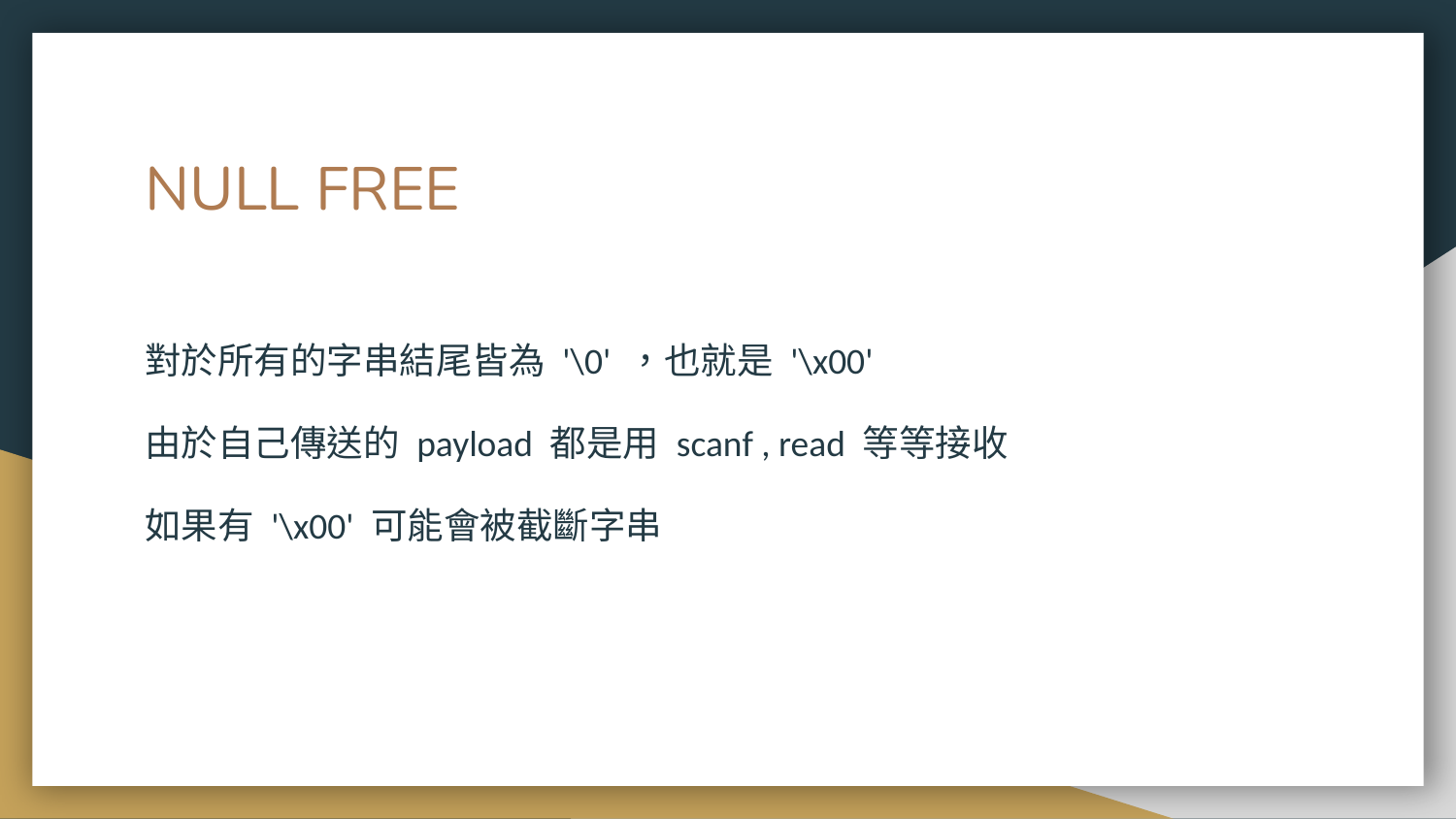

# NULL FREE
對於所有的字串結尾皆為 '\0' ，也就是 '\x00'
由於自己傳送的 payload 都是用 scanf , read 等等接收
如果有 '\x00' 可能會被截斷字串